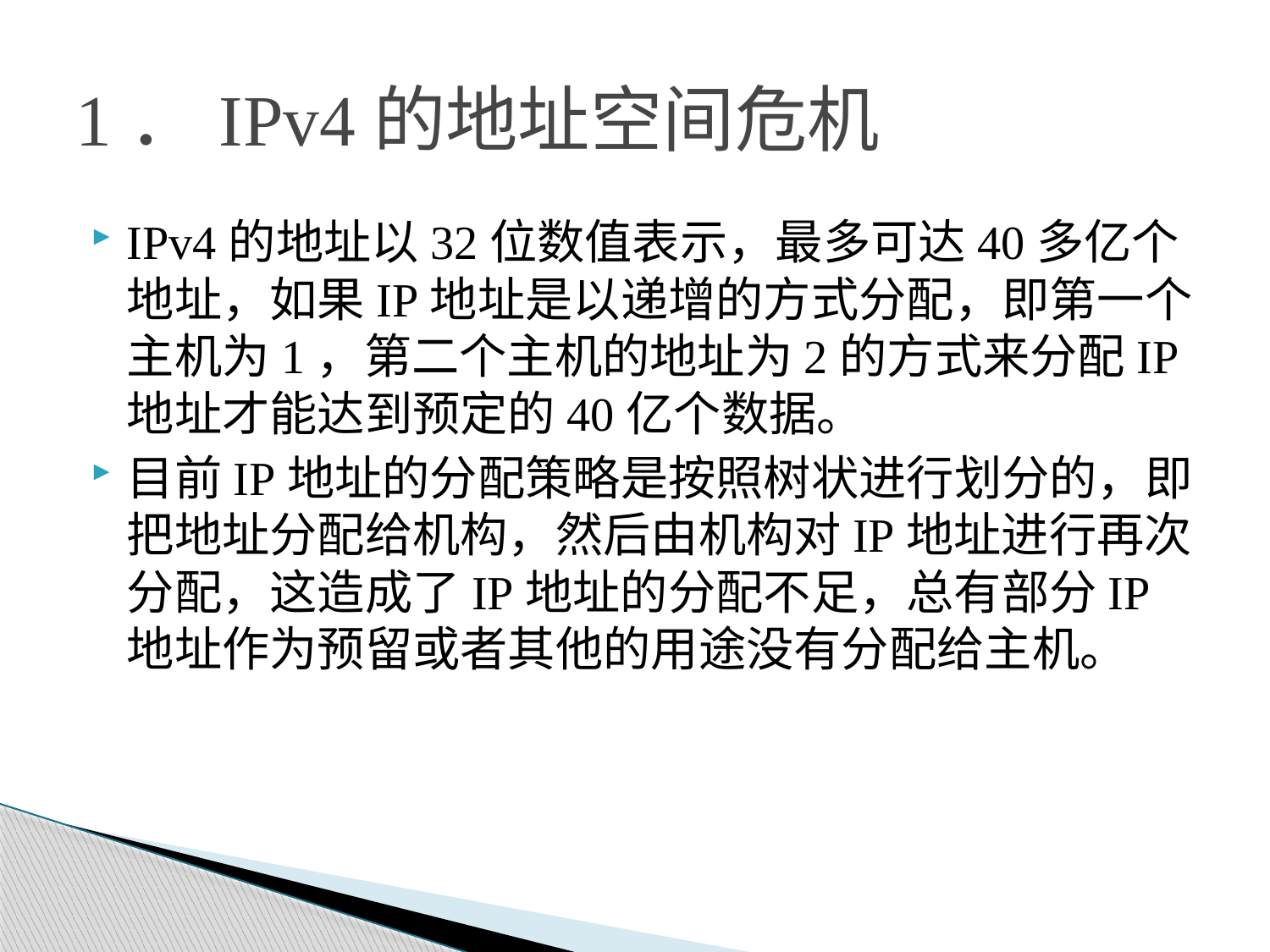

# 1．IPv4的地址空间危机
IPv4的地址以32位数值表示，最多可达40多亿个地址，如果IP地址是以递增的方式分配，即第一个主机为1，第二个主机的地址为2的方式来分配IP地址才能达到预定的40亿个数据。
目前IP地址的分配策略是按照树状进行划分的，即把地址分配给机构，然后由机构对IP地址进行再次分配，这造成了IP地址的分配不足，总有部分IP地址作为预留或者其他的用途没有分配给主机。